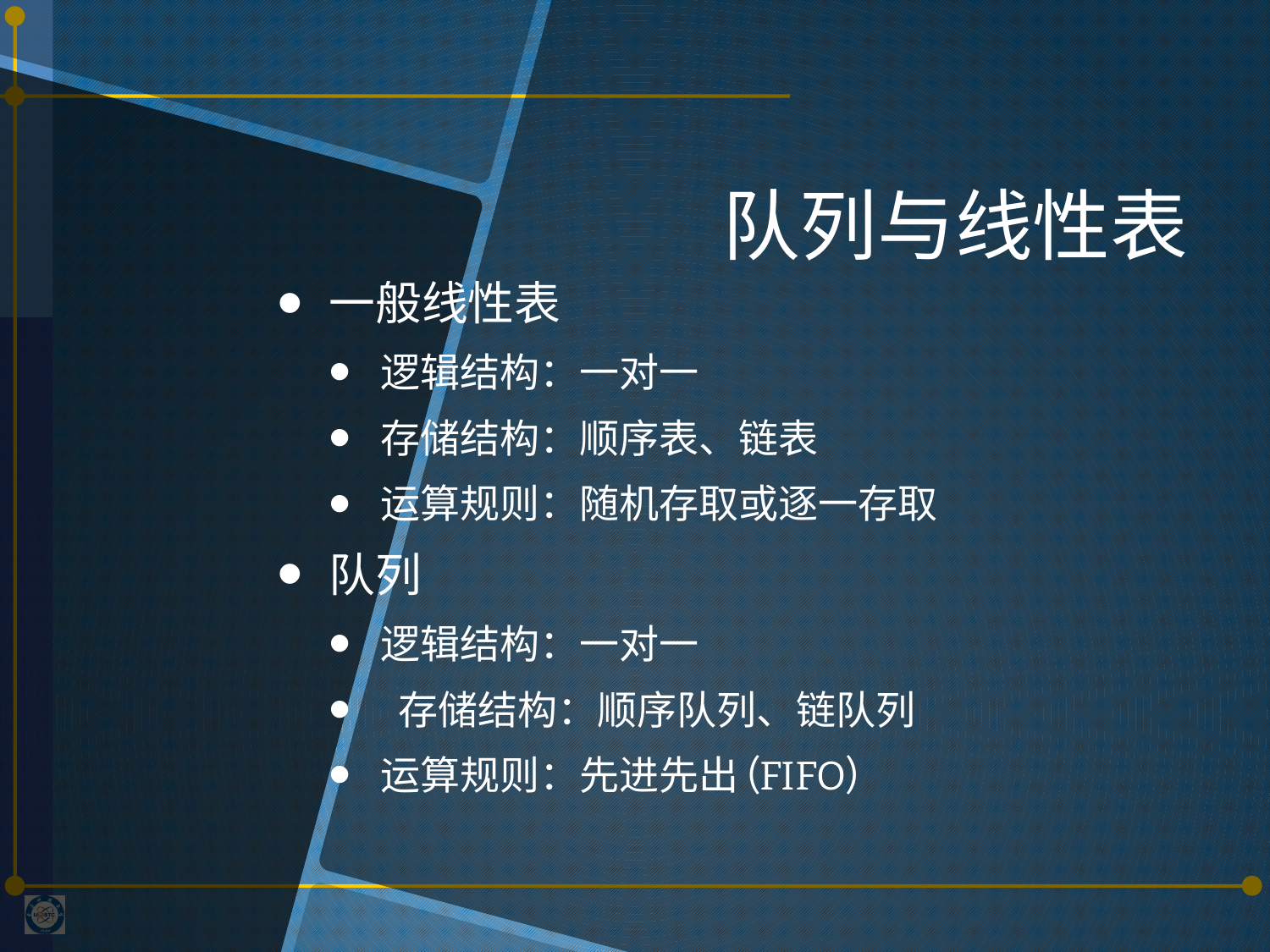

# 队列与线性表
一般线性表
逻辑结构：一对一
存储结构：顺序表、链表
运算规则：随机存取或逐一存取
队列
逻辑结构：一对一
 存储结构：顺序队列、链队列
运算规则：先进先出(FIFO)